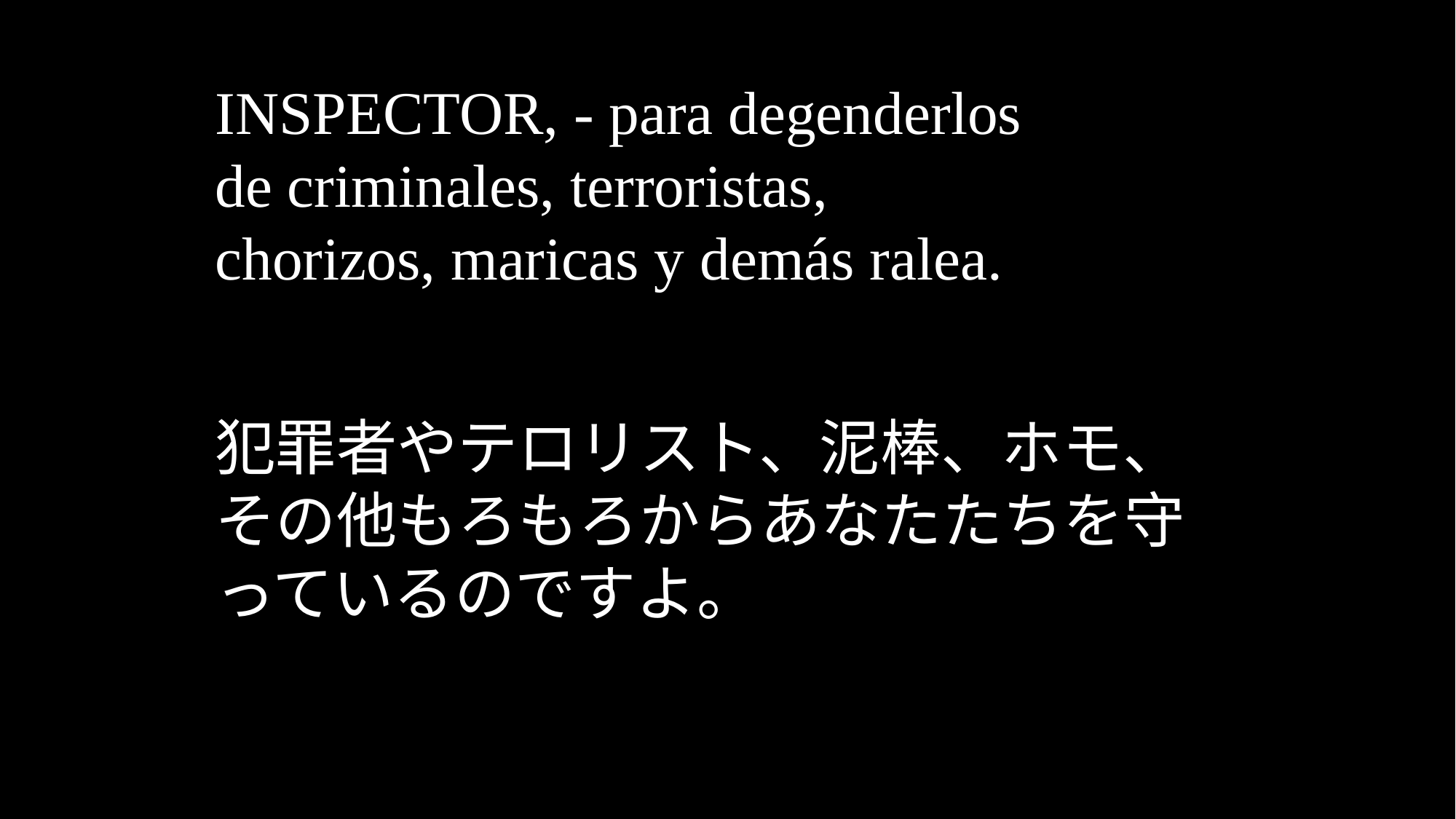

INSPECTOR, - para degenderlos de criminales, terroristas, chorizos, maricas y demás ralea.

犯罪者やテロリスト、泥棒、ホモ、その他もろもろからあなたたちを守っているのですよ。